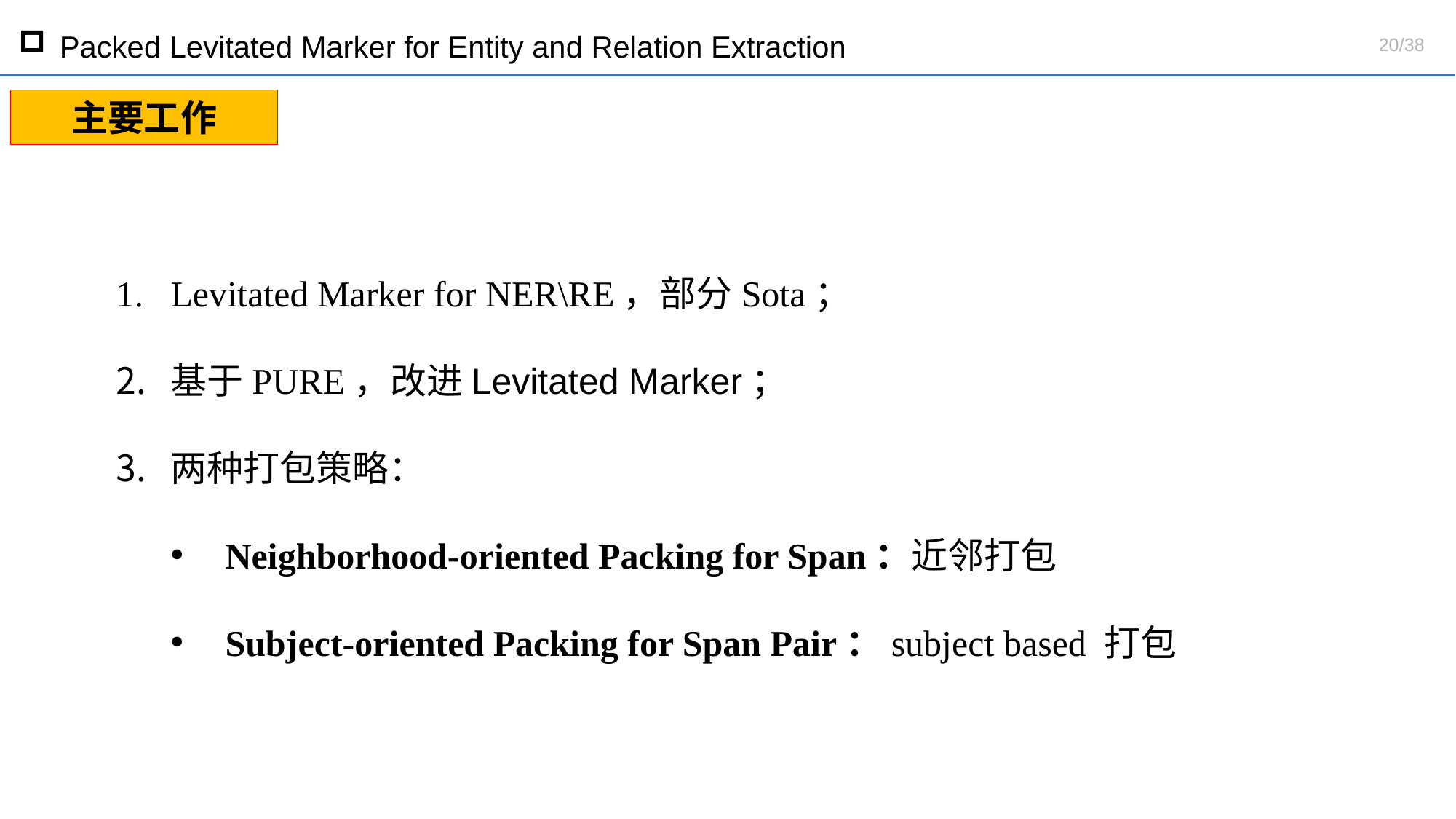

Packed Levitated Marker for Entity and Relation Extraction
20/38
主要工作
Levitated Marker for NER\RE，部分Sota；
基于PURE，改进Levitated Marker；
两种打包策略：
Neighborhood-oriented Packing for Span：近邻打包
Subject-oriented Packing for Span Pair：subject based 打包